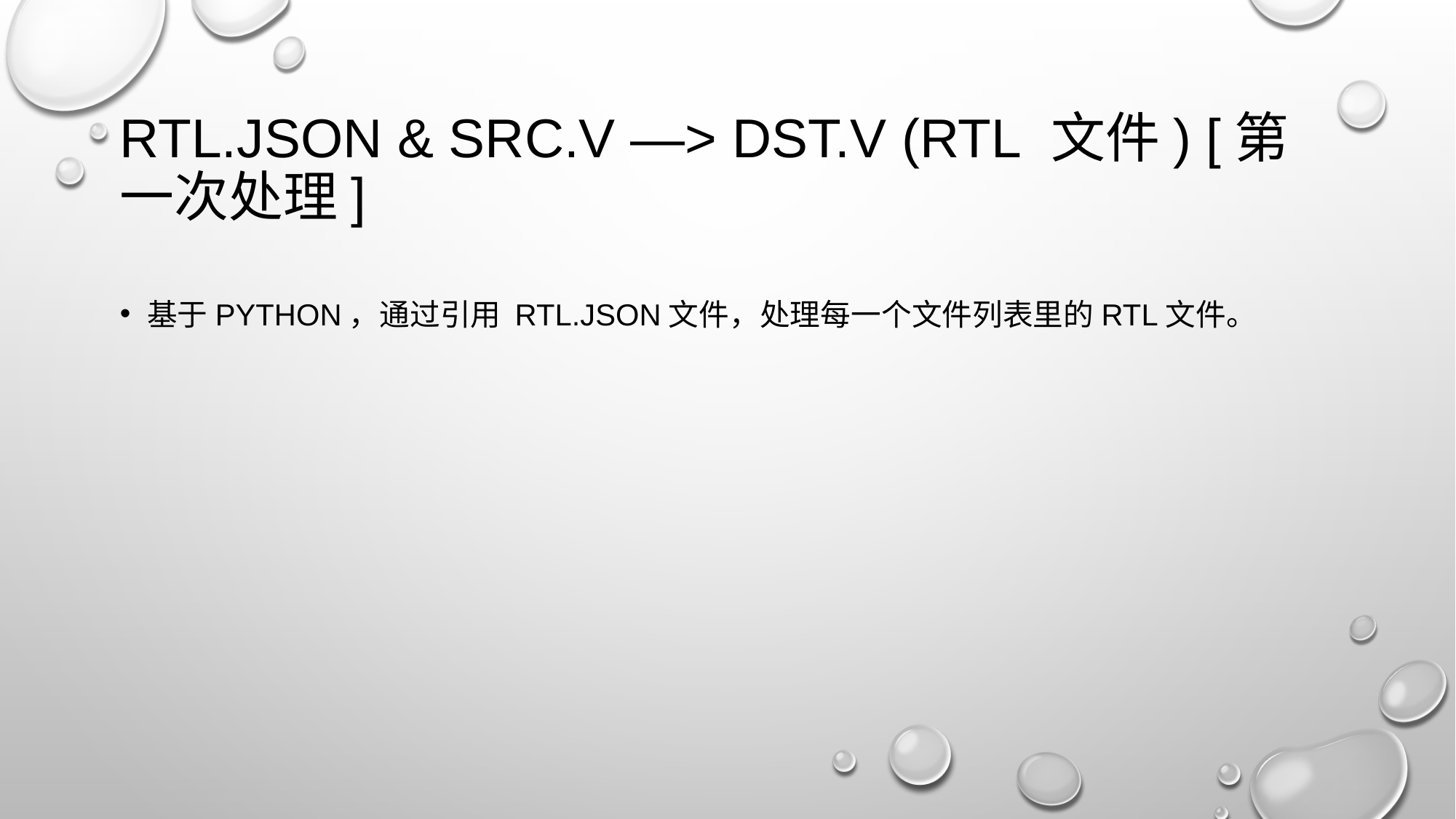

# Rtl.json & SRC.v —> dst.v (RTL 文件) [第一次处理]
基于python，通过引用 RTL.json文件，处理每一个文件列表里的rtl文件。